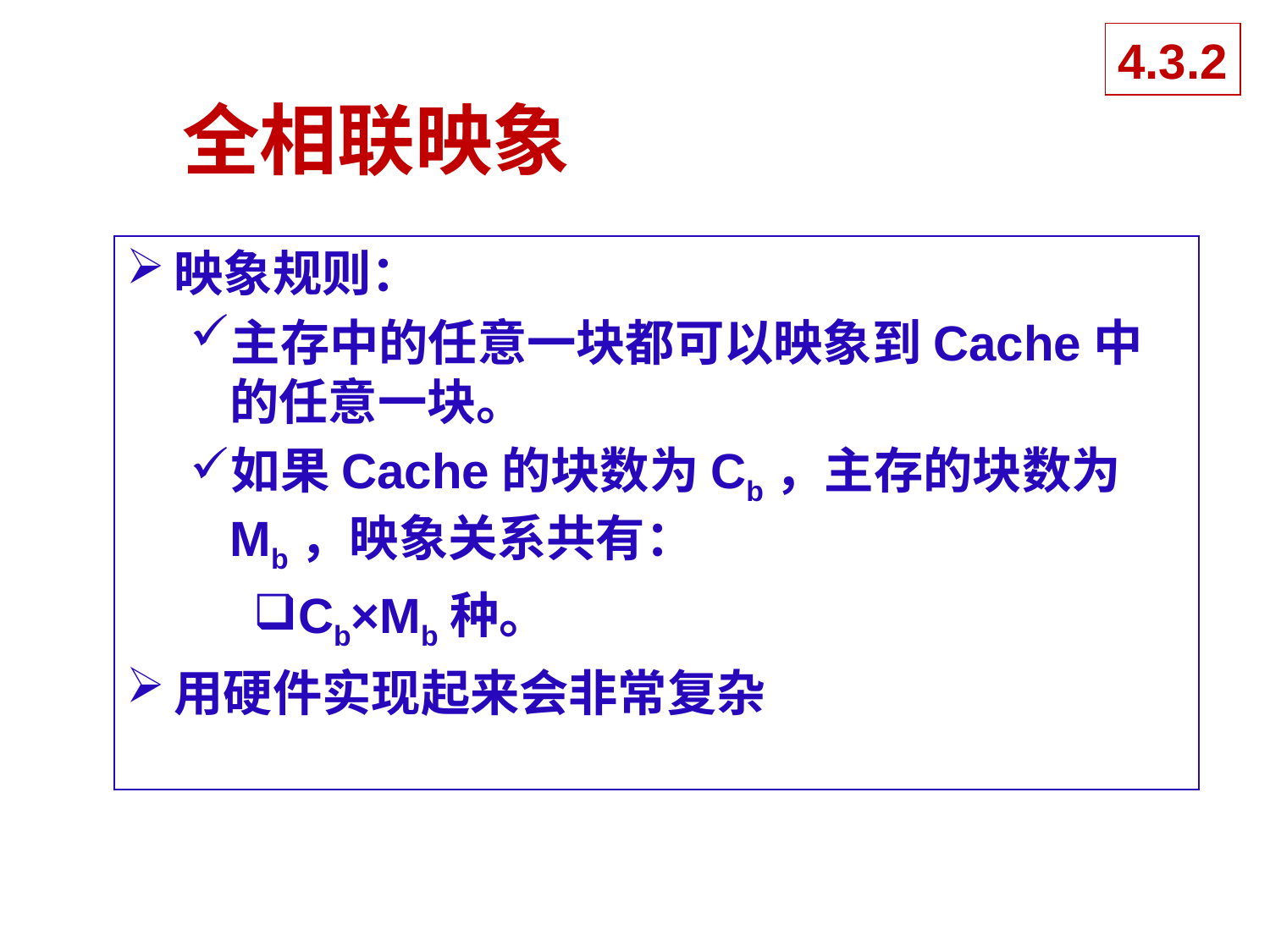

4.3.2
# 全相联映象
映象规则：
主存中的任意一块都可以映象到Cache中的任意一块。
如果Cache的块数为Cb，主存的块数为Mb，映象关系共有：
Cb×Mb种。
用硬件实现起来会非常复杂